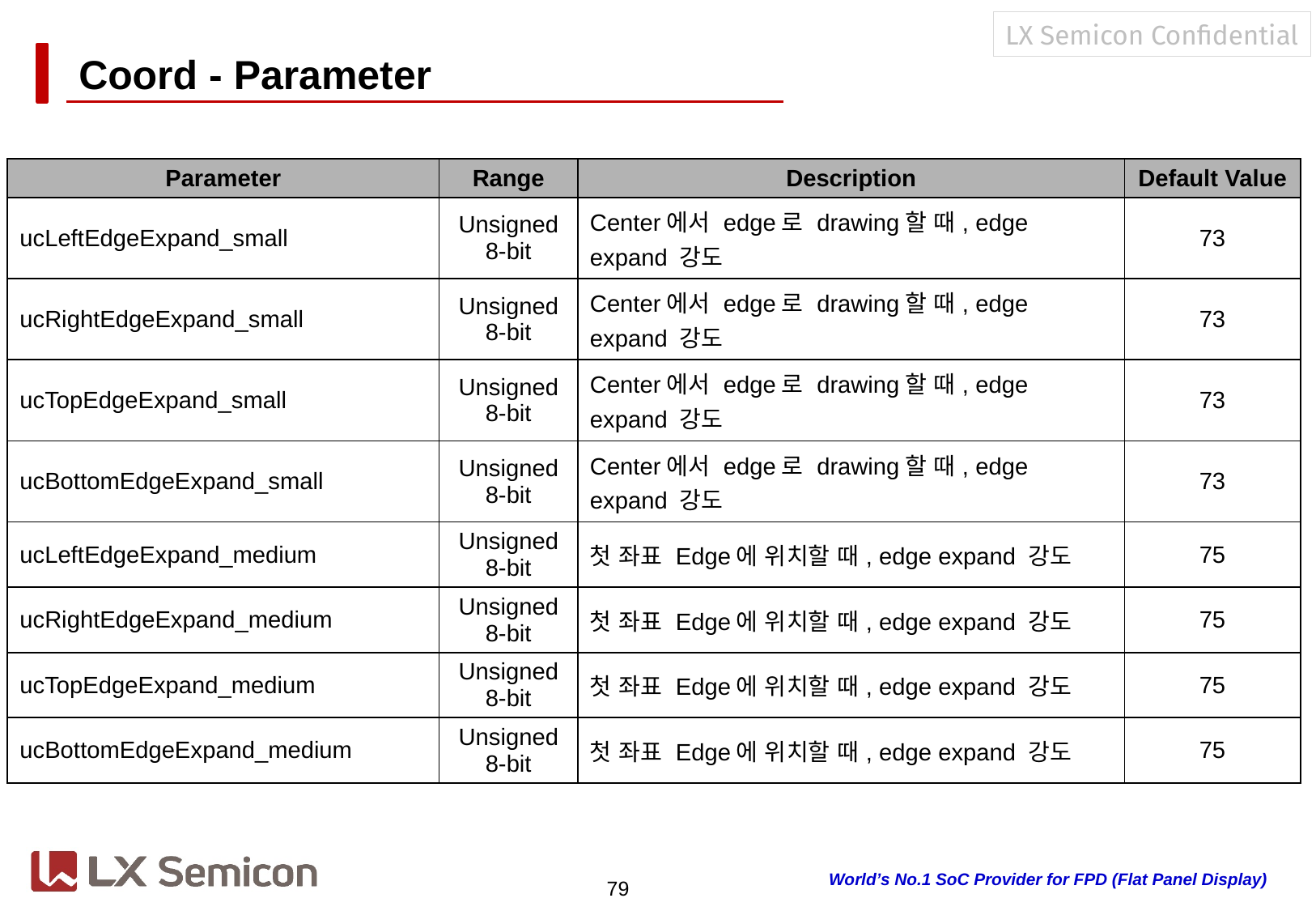

# Coord - Parameter
| Parameter | Range | Description | Default Value |
| --- | --- | --- | --- |
| ucLeftEdgeExpand\_small | Unsigned 8-bit | Center에서 edge로 drawing할 때, edge expand 강도 | 73 |
| ucRightEdgeExpand\_small | Unsigned 8-bit | Center에서 edge로 drawing할 때, edge expand 강도 | 73 |
| ucTopEdgeExpand\_small | Unsigned 8-bit | Center에서 edge로 drawing할 때, edge expand 강도 | 73 |
| ucBottomEdgeExpand\_small | Unsigned 8-bit | Center에서 edge로 drawing할 때, edge expand 강도 | 73 |
| ucLeftEdgeExpand\_medium | Unsigned 8-bit | 첫 좌표 Edge에 위치할 때, edge expand 강도 | 75 |
| ucRightEdgeExpand\_medium | Unsigned 8-bit | 첫 좌표 Edge에 위치할 때, edge expand 강도 | 75 |
| ucTopEdgeExpand\_medium | Unsigned 8-bit | 첫 좌표 Edge에 위치할 때, edge expand 강도 | 75 |
| ucBottomEdgeExpand\_medium | Unsigned 8-bit | 첫 좌표 Edge에 위치할 때, edge expand 강도 | 75 |